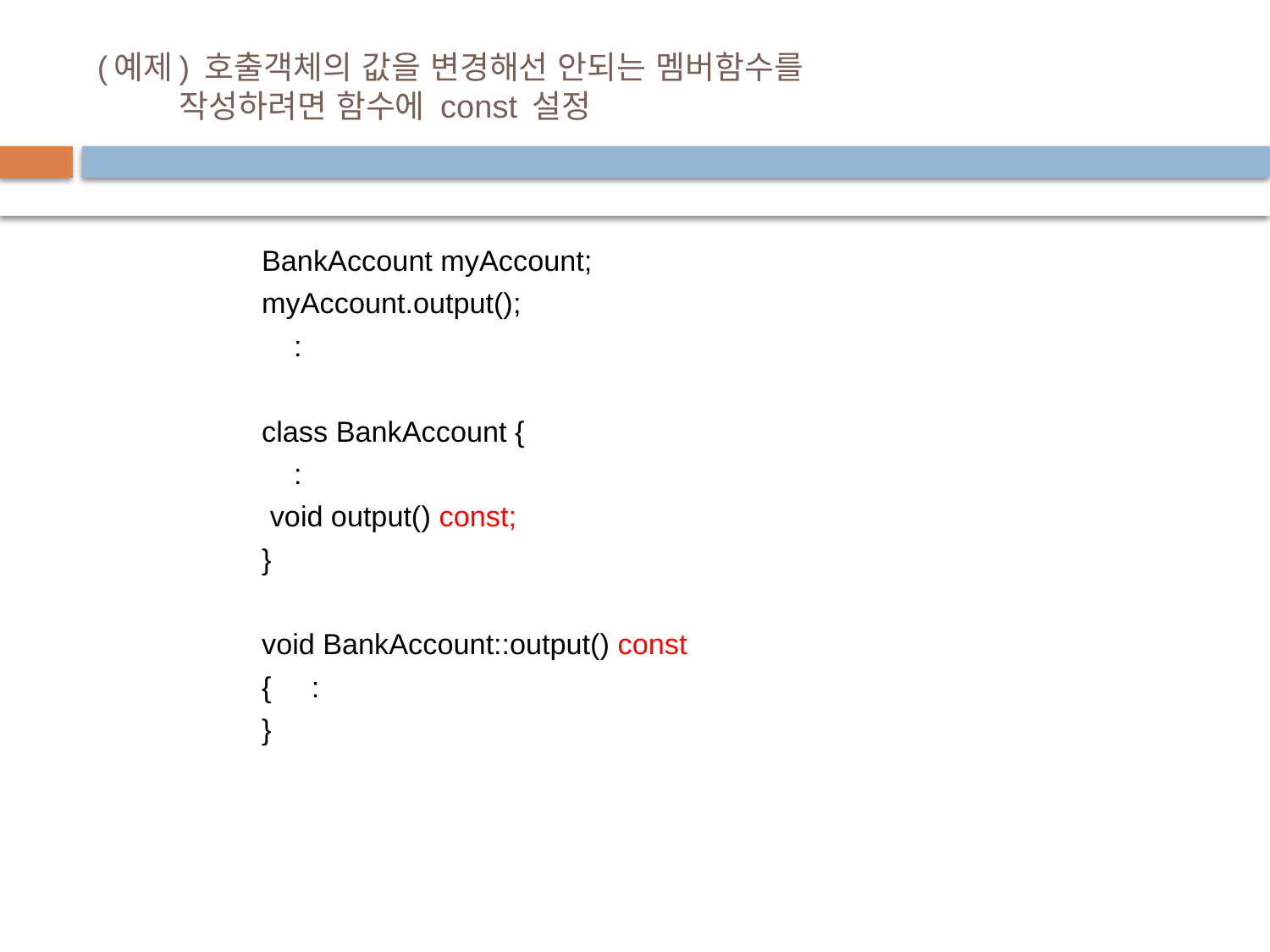

# (예제) 호출객체의 값을 변경해선 안되는 멤버함수를 작성하려면 함수에 const 설정
BankAccount myAccount;
myAccount.output();
    :

class BankAccount {
    :
 void output() const;
}

void BankAccount::output() const
{     :
}